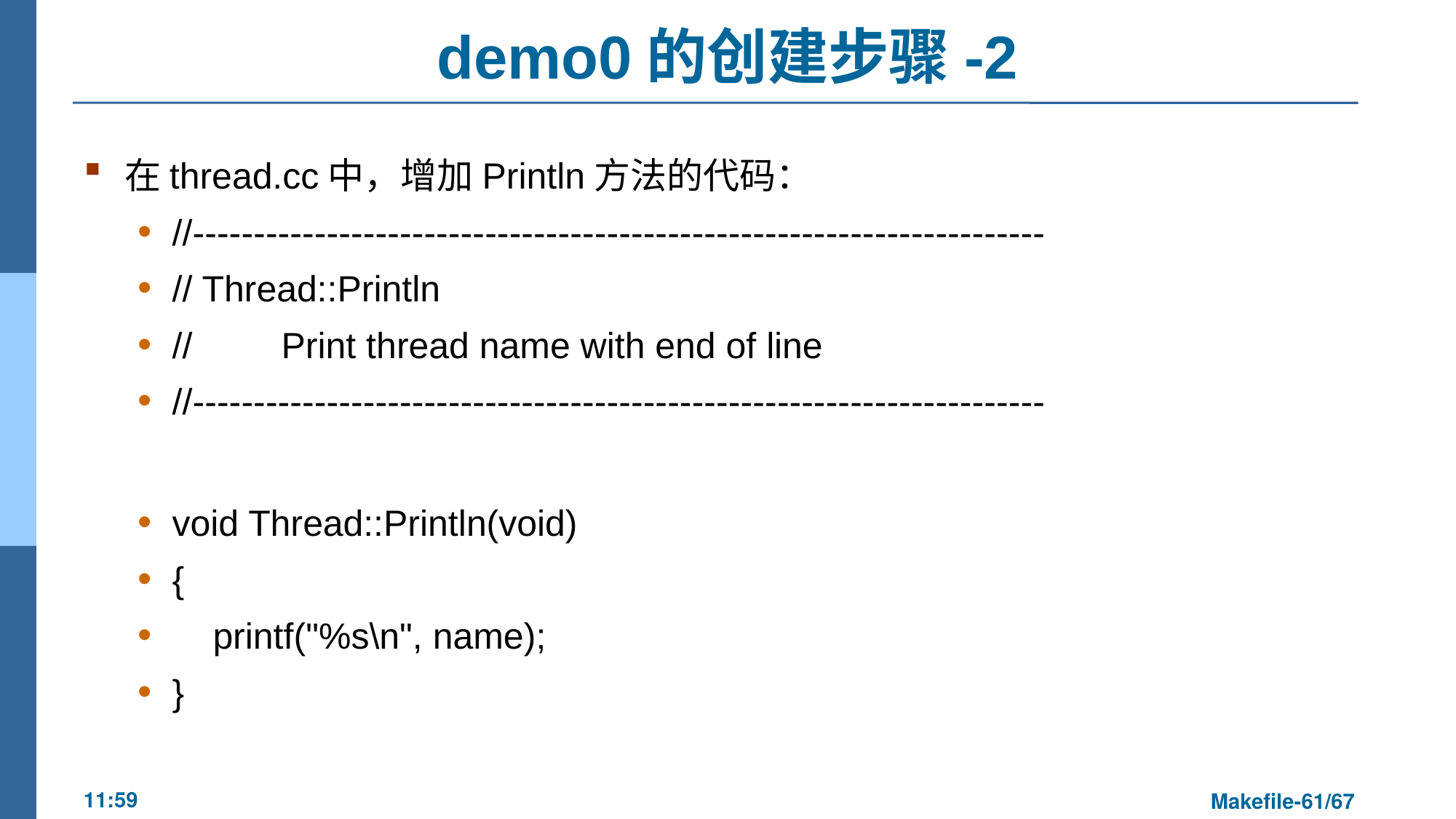

# demo0的创建步骤-2
在thread.cc中，增加Println方法的代码：
//----------------------------------------------------------------------
// Thread::Println
// 	Print thread name with end of line
//----------------------------------------------------------------------

void Thread::Println(void)
{
    printf("%s\n", name);
}